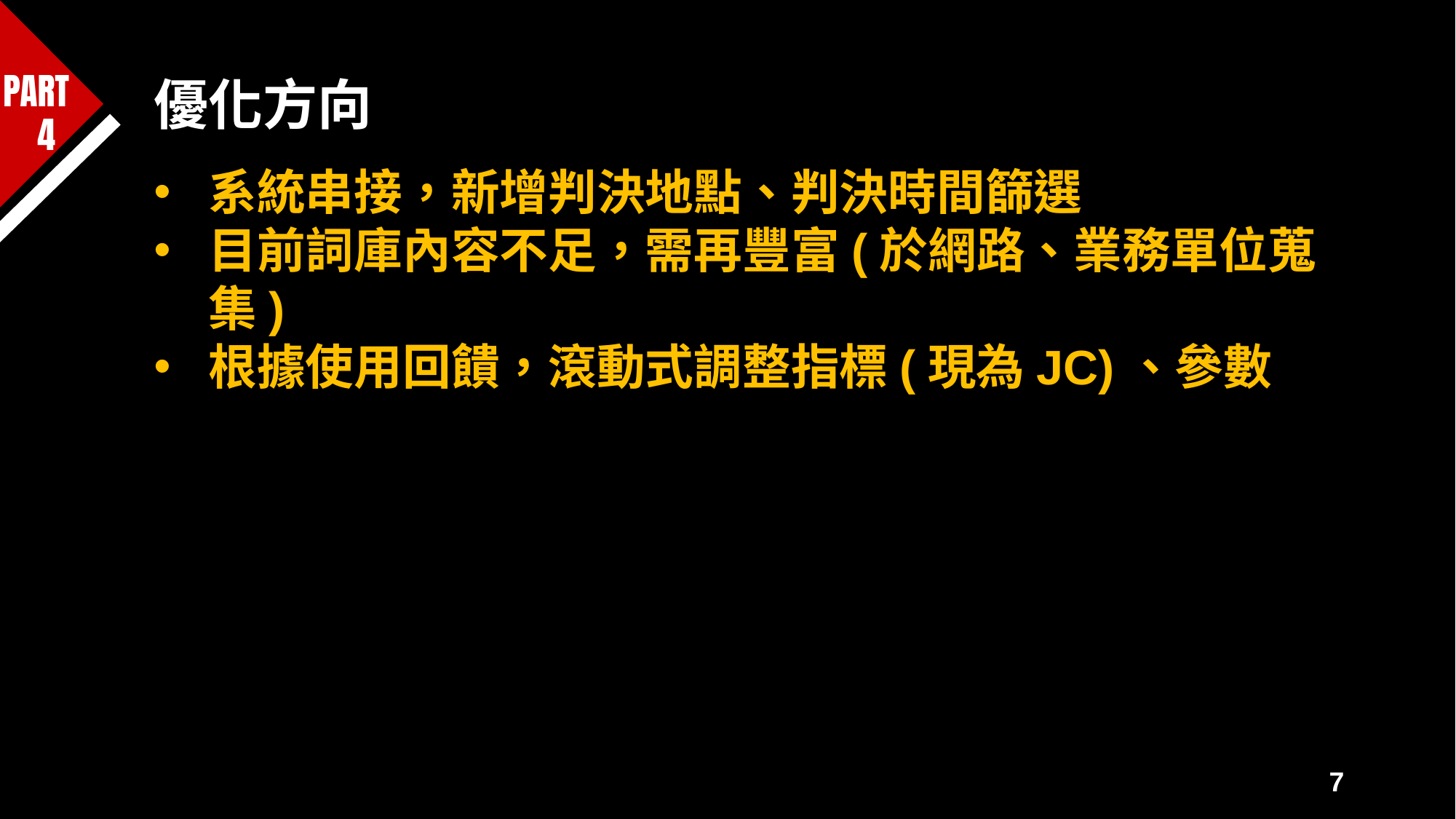

PART
    4
優化方向
系統串接，新增判決地點、判決時間篩選
目前詞庫內容不足，需再豐富(於網路、業務單位蒐集)
根據使用回饋，滾動式調整指標(現為JC)、參數

7